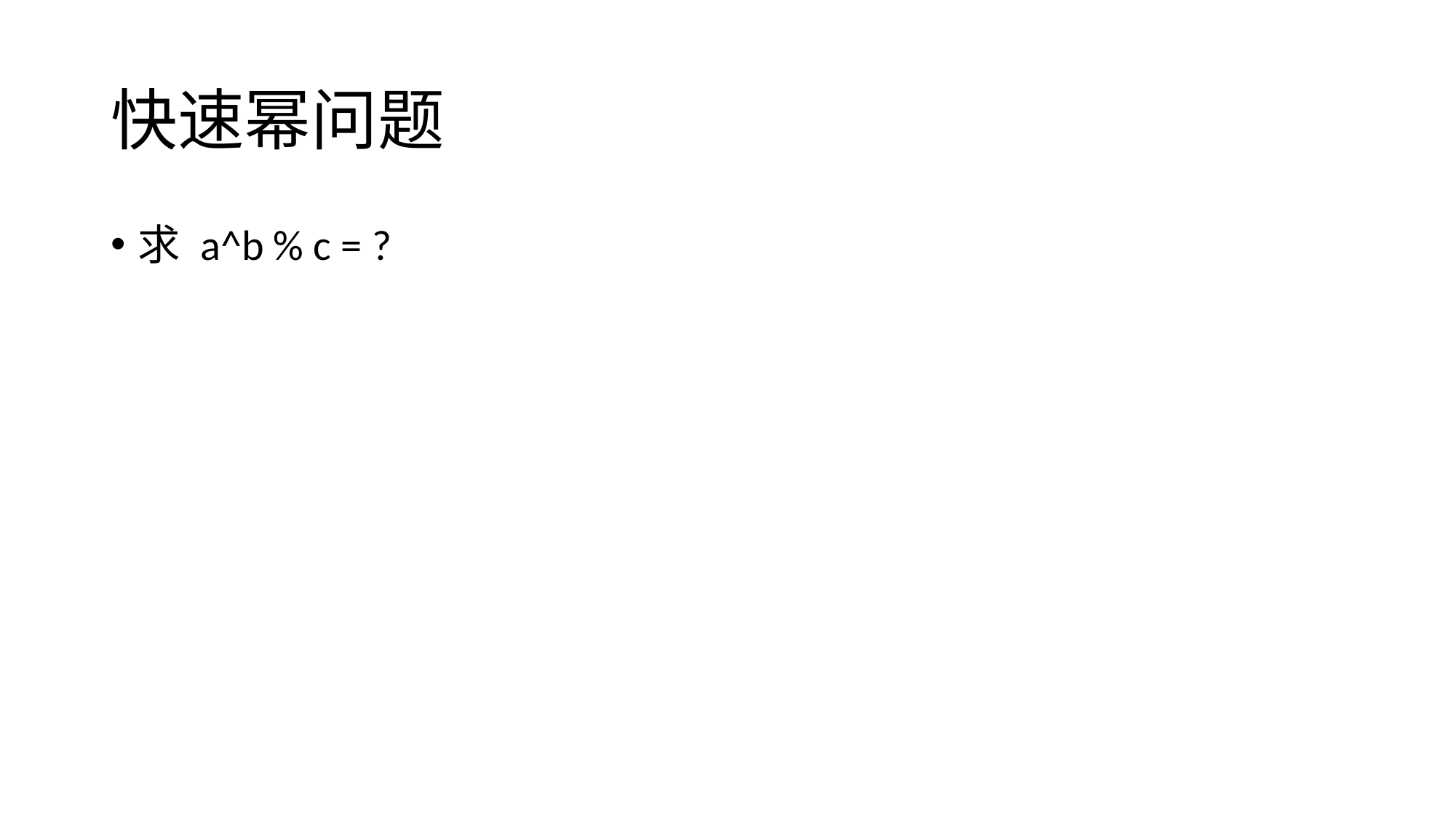

# 快速幂问题
求 a^b % c = ?